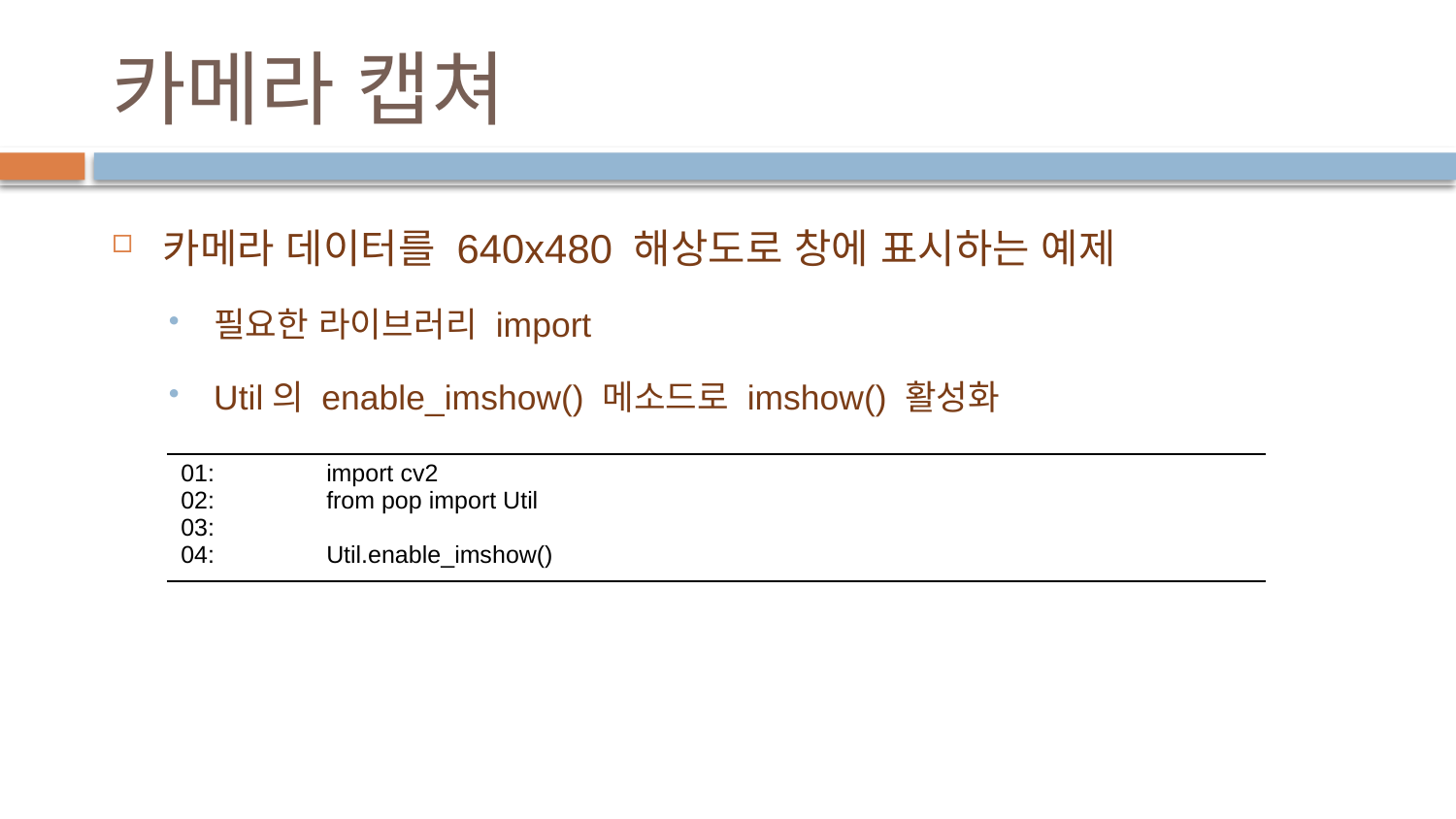

# 카메라 캡쳐
카메라 데이터를 640x480 해상도로 창에 표시하는 예제
필요한 라이브러리 import
Util의 enable_imshow() 메소드로 imshow() 활성화
| 01: import cv2 02: from pop import Util 03: 04: Util.enable\_imshow() |
| --- |